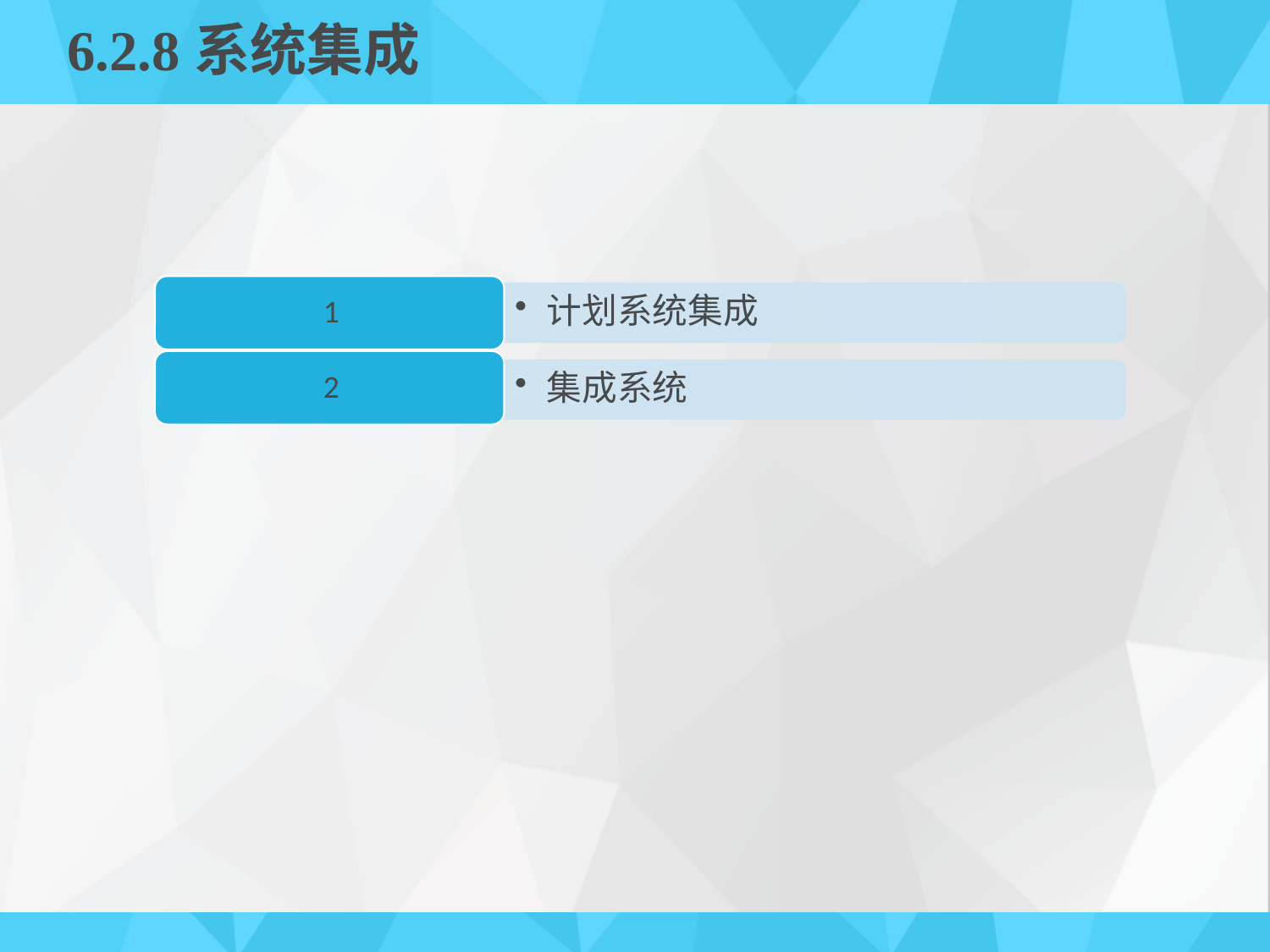

# 6.2.8	系统集成
计划系统集成
1
集成系统
2